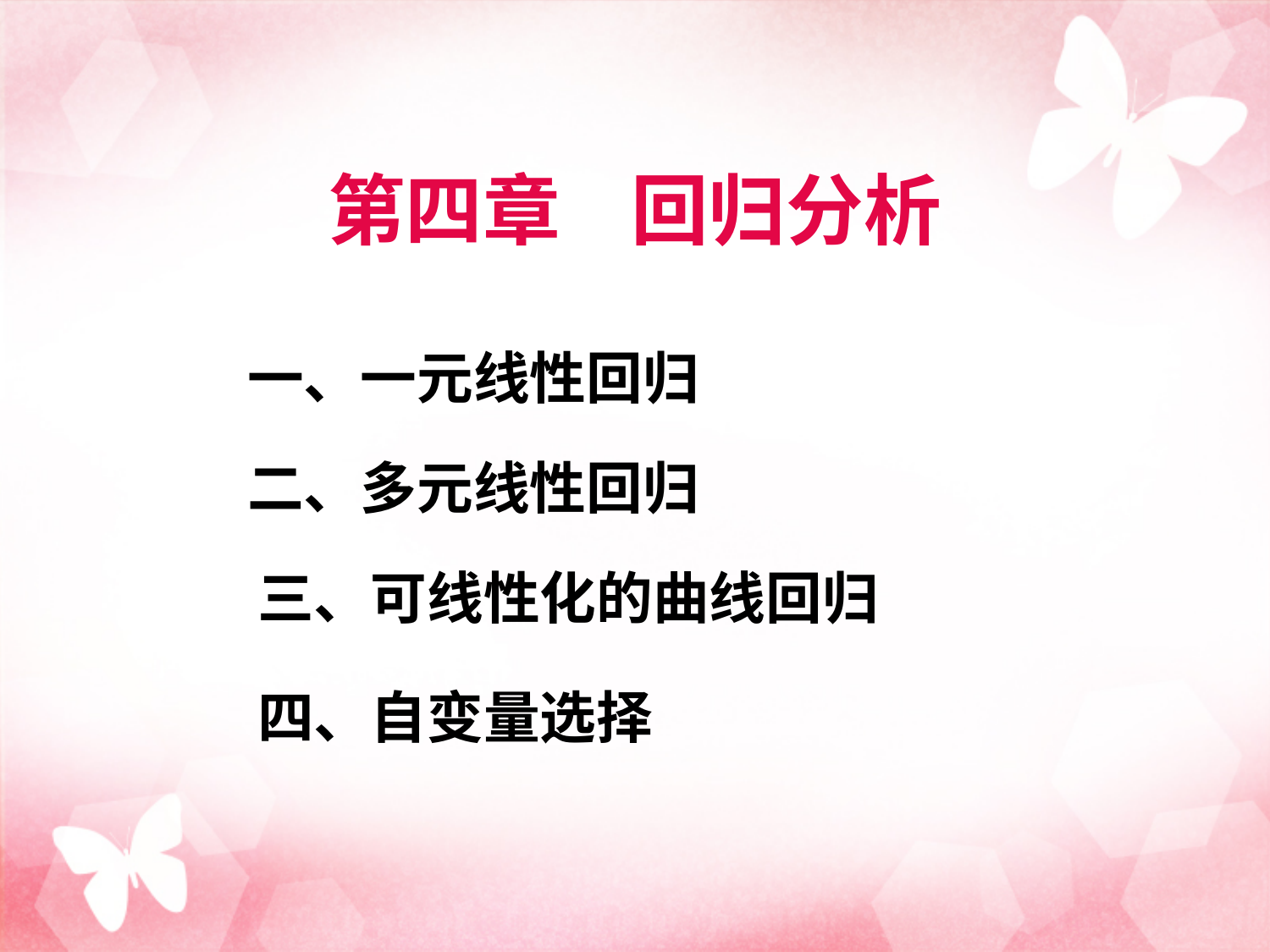

# 第四章    回归分析
一、一元线性回归
二、多元线性回归
三、可线性化的曲线回归
四、自变量选择